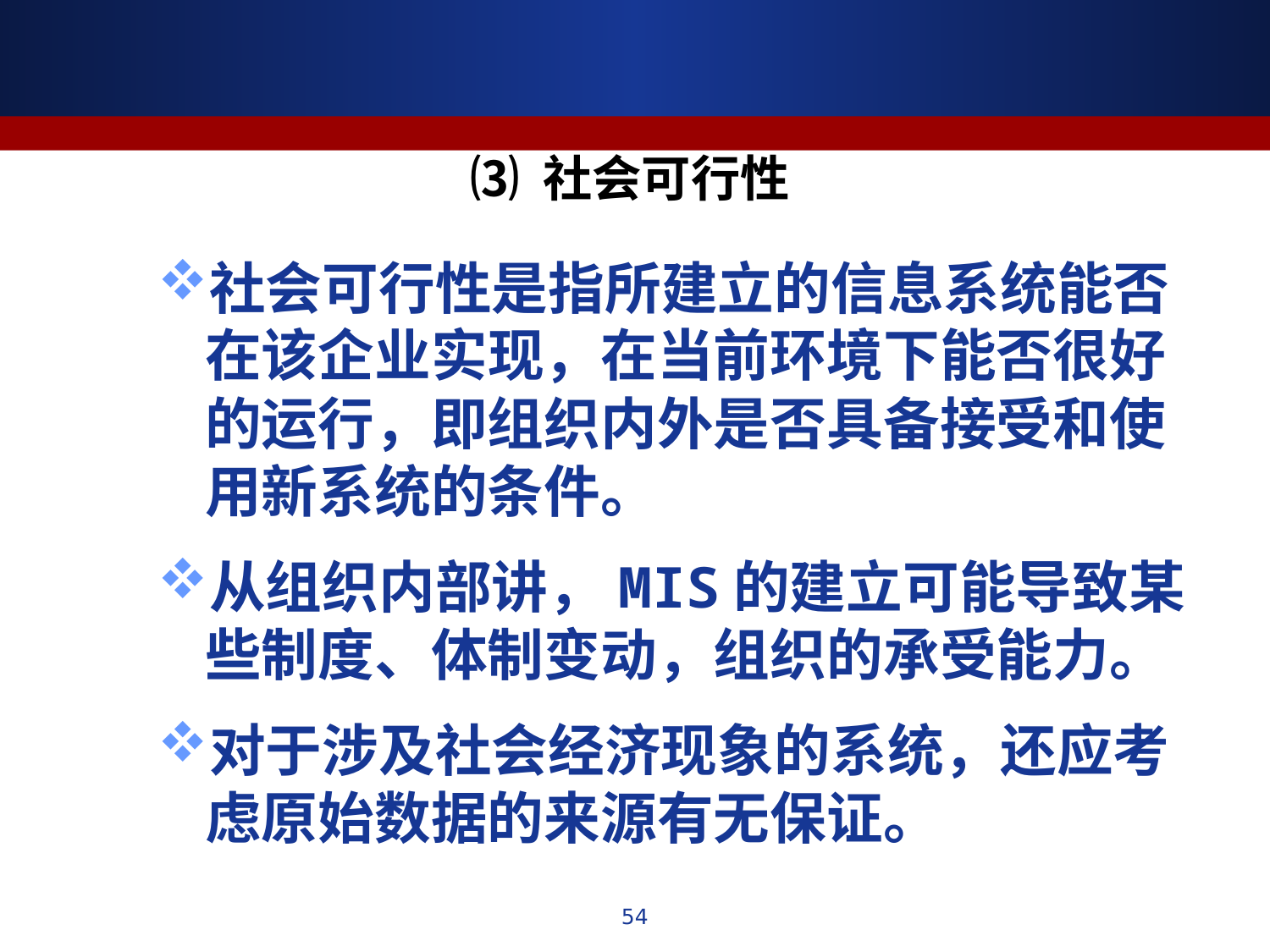

# ⑶ 社会可行性
社会可行性是指所建立的信息系统能否在该企业实现，在当前环境下能否很好的运行，即组织内外是否具备接受和使用新系统的条件。
从组织内部讲，MIS的建立可能导致某些制度、体制变动，组织的承受能力。
对于涉及社会经济现象的系统，还应考虑原始数据的来源有无保证。
54